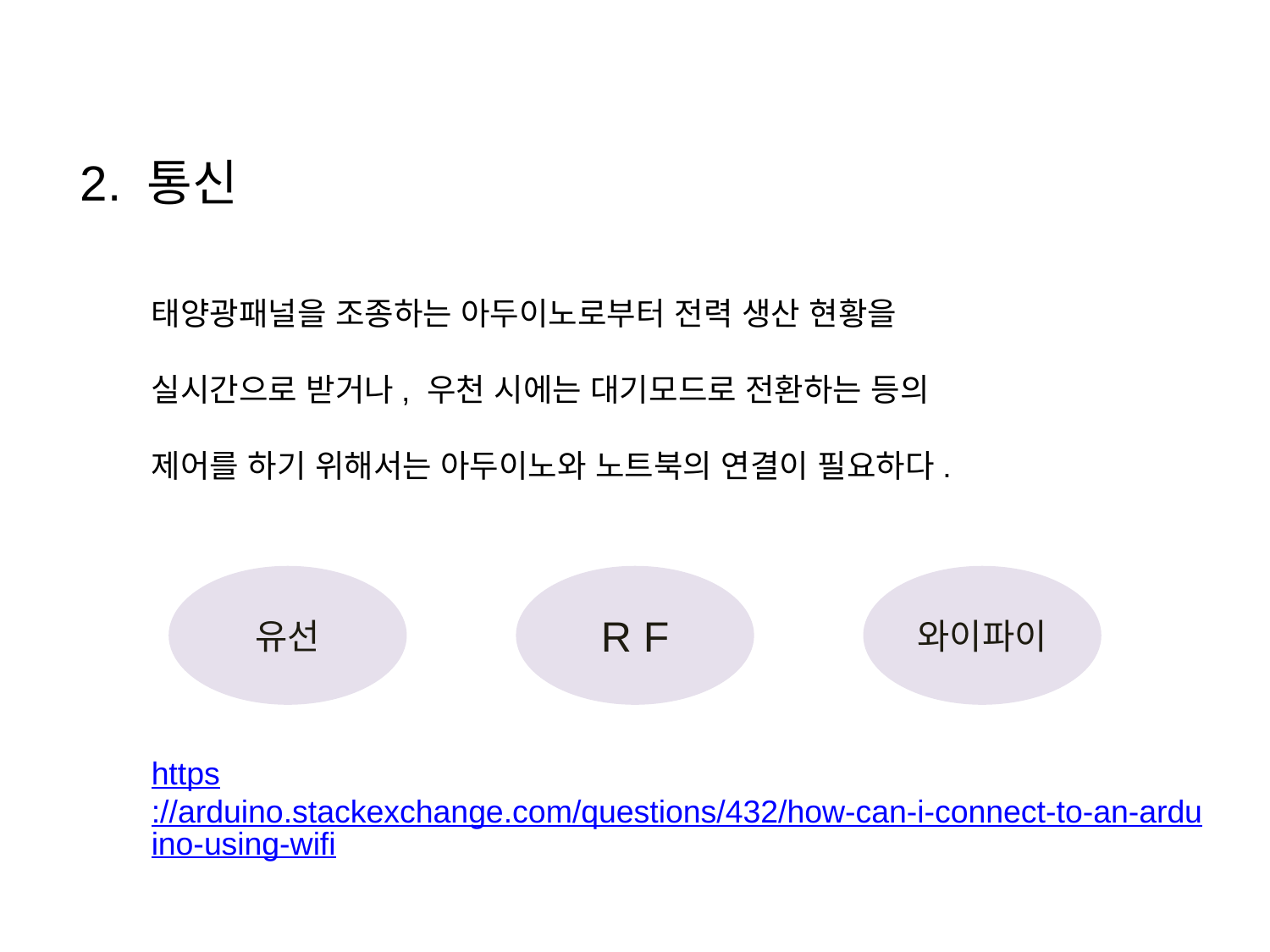

2. 통신
태양광패널을 조종하는 아두이노로부터 전력 생산 현황을

실시간으로 받거나, 우천 시에는 대기모드로 전환하는 등의

제어를 하기 위해서는 아두이노와 노트북의 연결이 필요하다.
유선
R F
와이파이
https://arduino.stackexchange.com/questions/432/how-can-i-connect-to-an-arduino-using-wifi